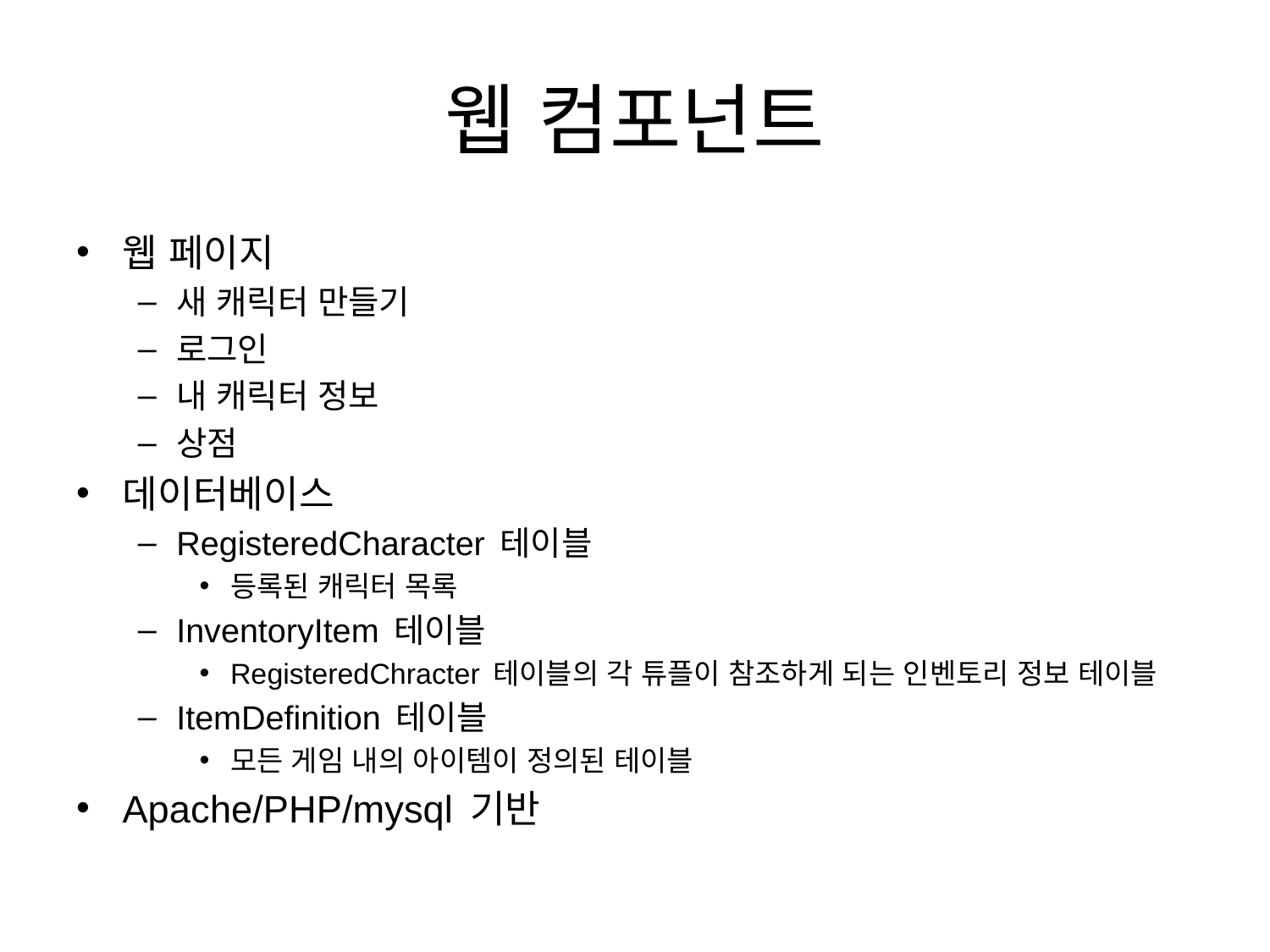

# 웹 컴포넌트
웹 페이지
새 캐릭터 만들기
로그인
내 캐릭터 정보
상점
데이터베이스
RegisteredCharacter 테이블
등록된 캐릭터 목록
InventoryItem 테이블
RegisteredChracter 테이블의 각 튜플이 참조하게 되는 인벤토리 정보 테이블
ItemDefinition 테이블
모든 게임 내의 아이템이 정의된 테이블
Apache/PHP/mysql 기반